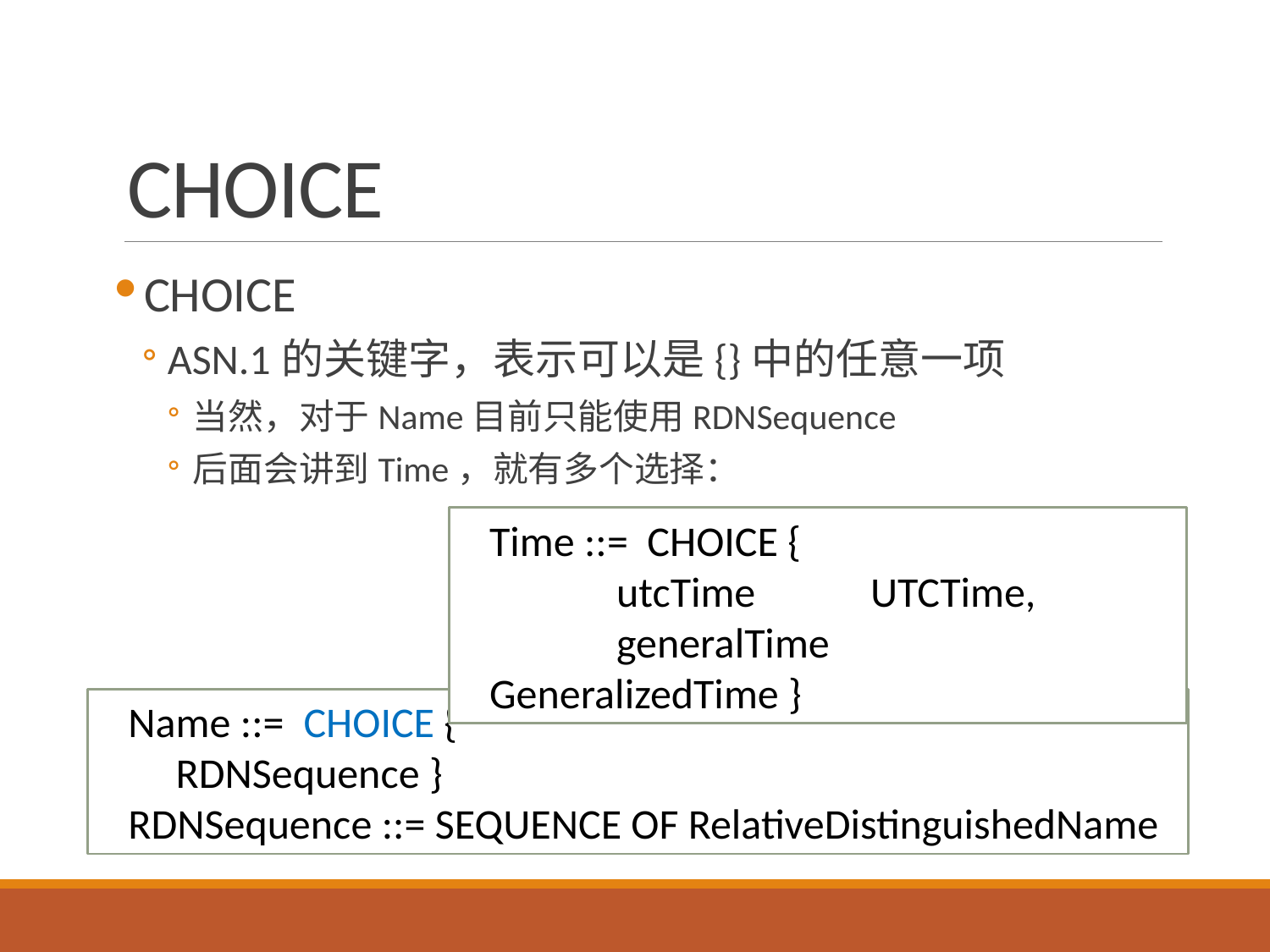

# CHOICE
CHOICE
ASN.1的关键字，表示可以是{}中的任意一项
当然，对于Name目前只能使用RDNSequence
后面会讲到Time，就有多个选择：
Time ::=  CHOICE {
    	utcTime 	UTCTime,
	generalTime	GeneralizedTime }
Name ::=  CHOICE {
     RDNSequence }
RDNSequence ::= SEQUENCE OF RelativeDistinguishedName
26